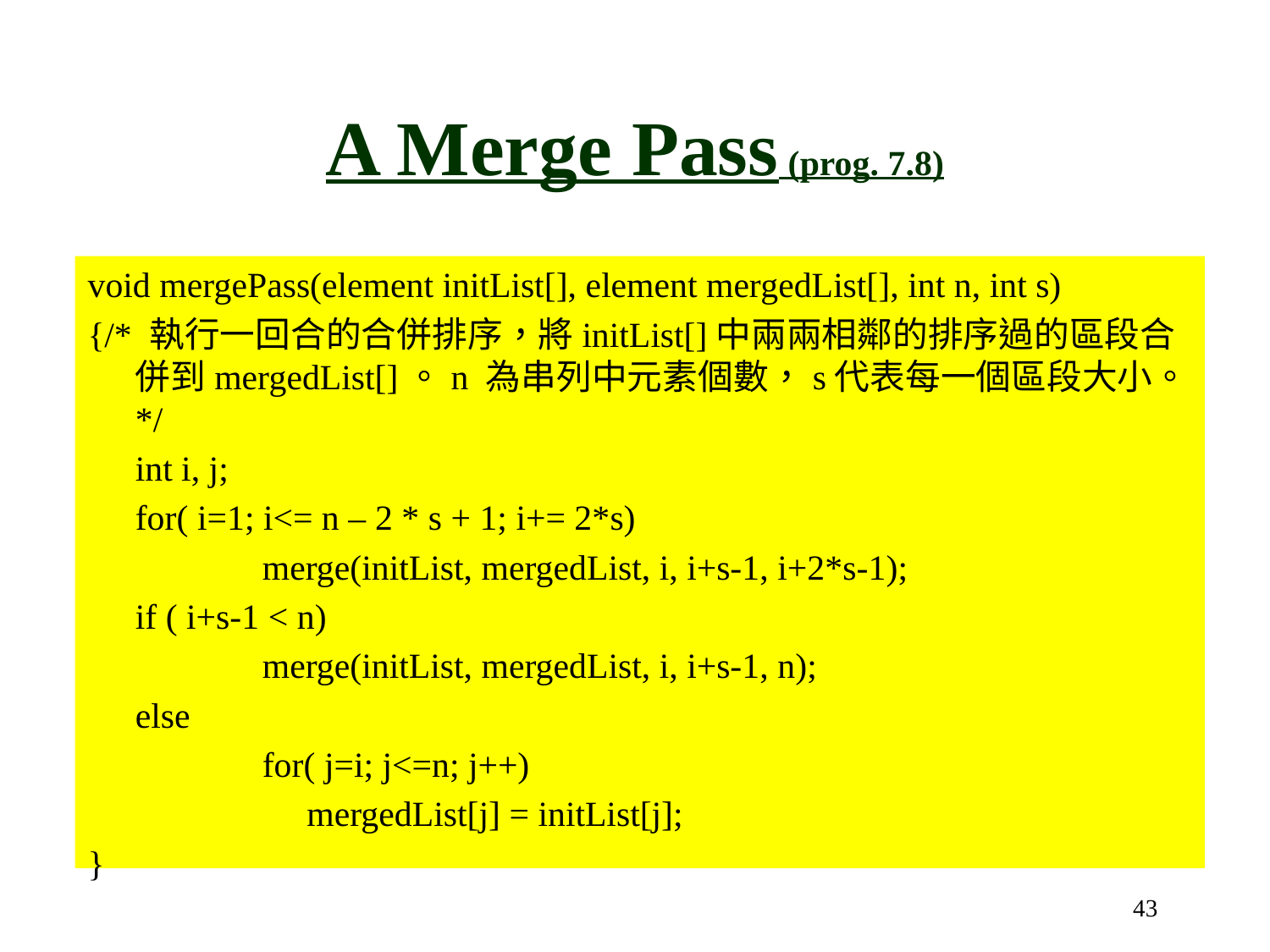

# A Merge Pass (prog. 7.8)
void mergePass(element initList[], element mergedList[], int n, int s)
{/* 執行一回合的合併排序，將initList[]中兩兩相鄰的排序過的區段合併到mergedList[]。n 為串列中元素個數，s代表每一個區段大小。 */
	int i, j;
	for( i=1; i<= n – 2 * s + 1; i+= 2*s)
		merge(initList, mergedList, i, i+s-1, i+2*s-1);
	if ( i+s-1 < n)
		merge(initList, mergedList, i, i+s-1, n);
	else
		for( j=i; j<=n; j++)
		     mergedList[j] = initList[j];
}
43